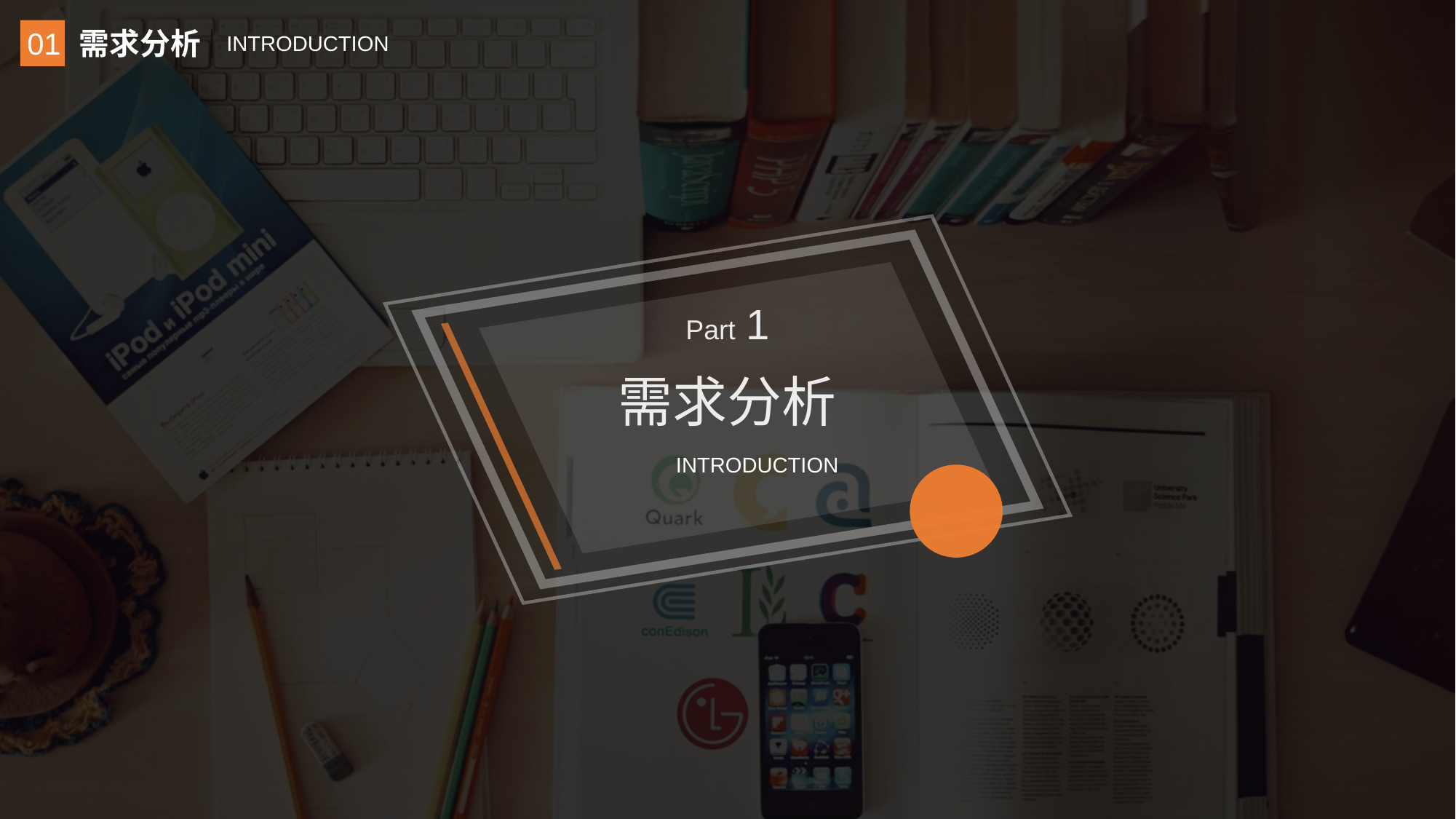

01
需求分析

 INTRODUCTION

Part 1
需求分析

 INTRODUCTION